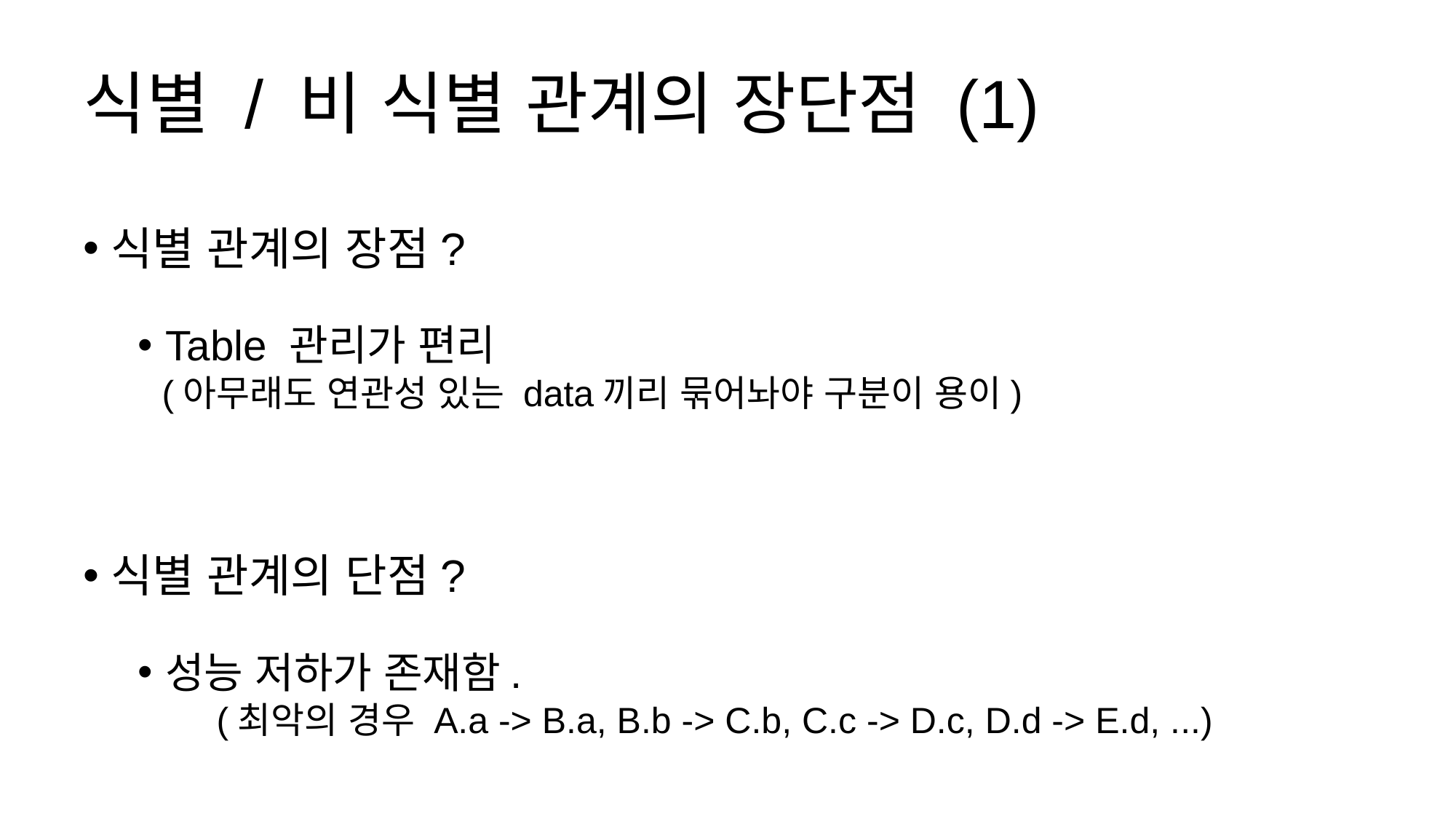

# 식별 / 비 식별 관계의 장단점 (1)
식별 관계의 장점?

Table 관리가 편리
  (아무래도 연관성 있는 data끼리 묶어놔야 구분이 용이)

식별 관계의 단점?

성능 저하가 존재함.
	  (최악의 경우 A.a -> B.a, B.b -> C.b, C.c -> D.c, D.d -> E.d, ...)